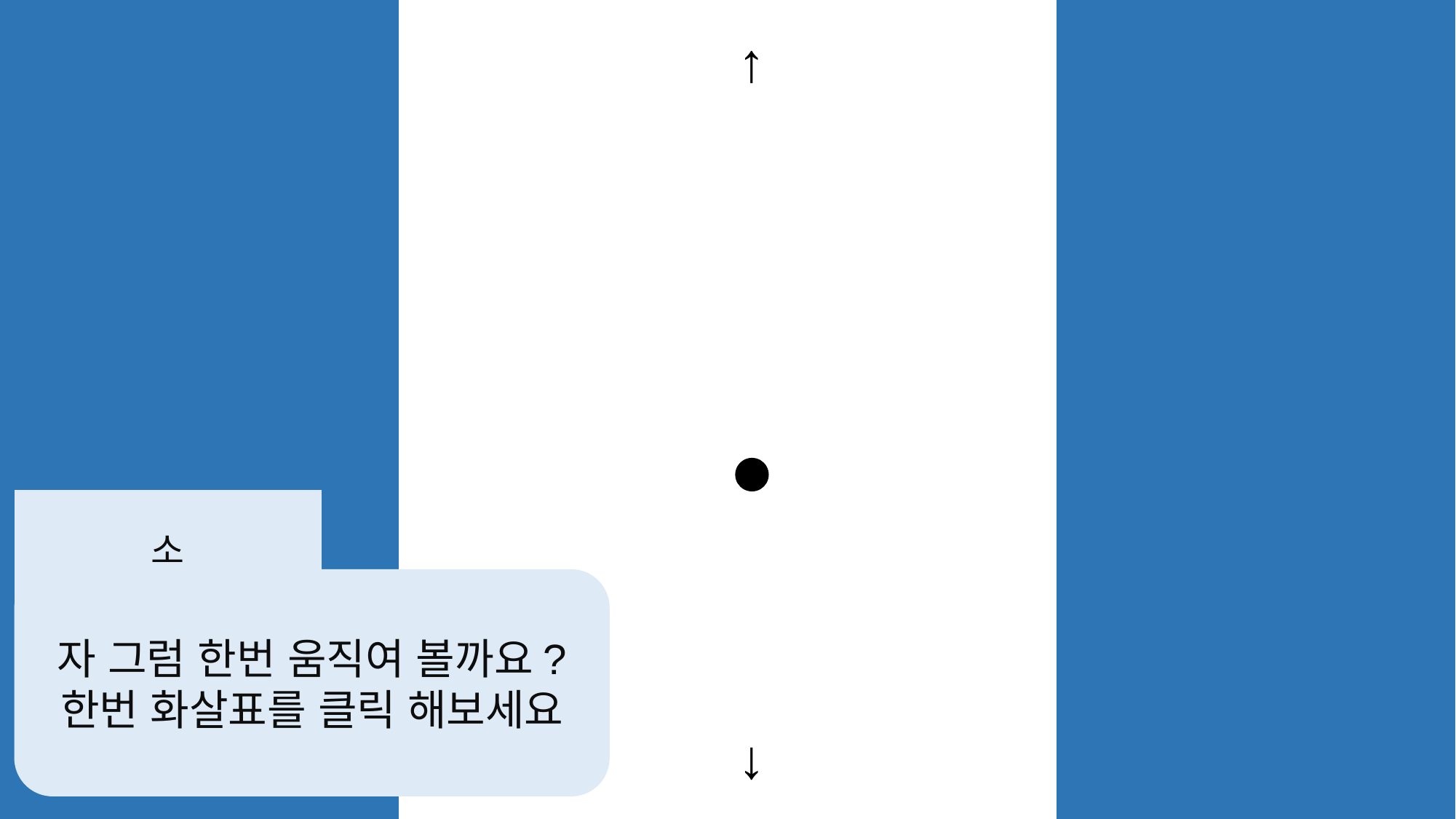

↑

소
자 그럼 한번 움직여 볼까요?
한번 화살표를 클릭 해보세요
↓